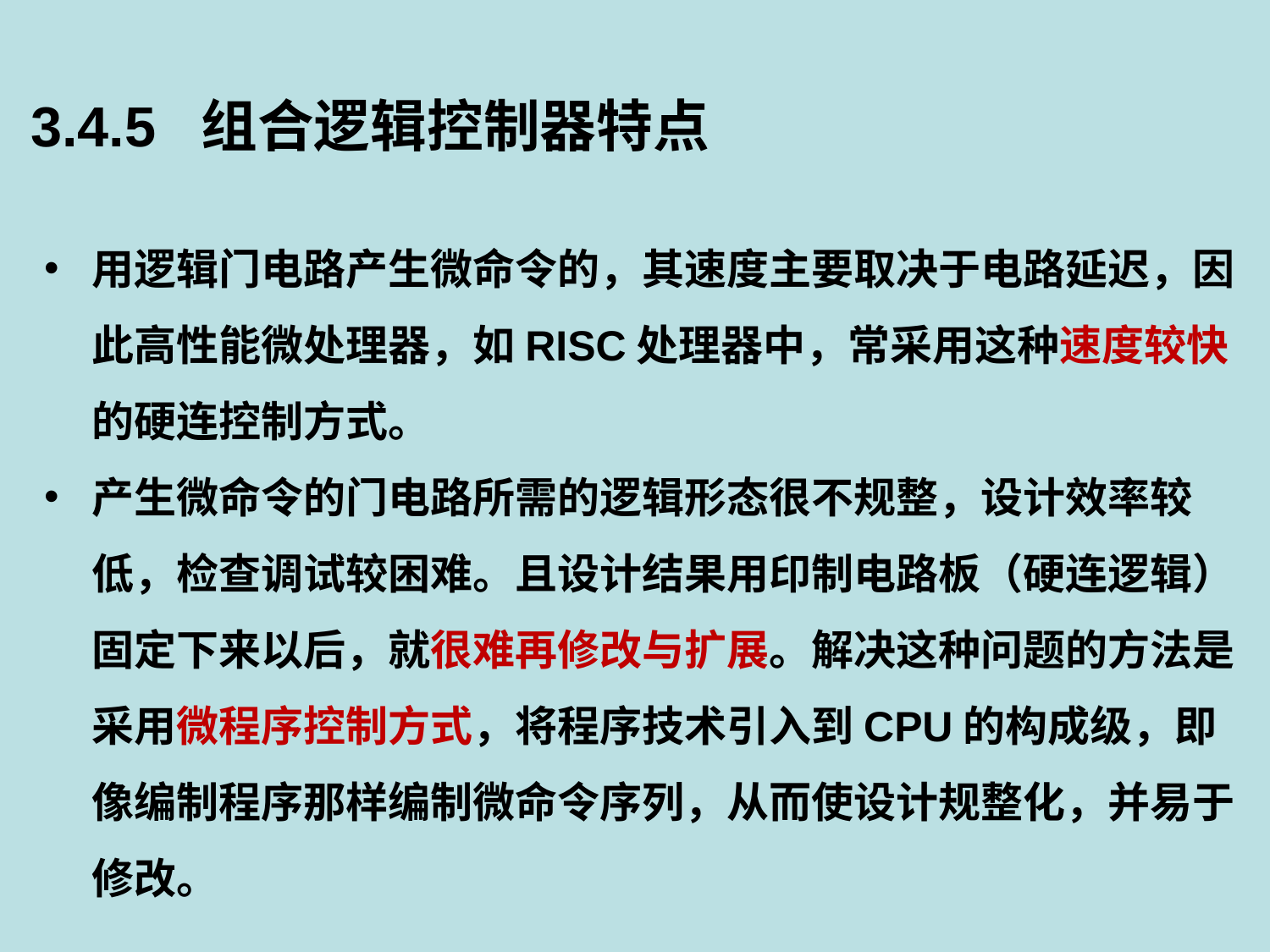

3.4.5  组合逻辑控制器特点

用逻辑门电路产生微命令的，其速度主要取决于电路延迟，因此高性能微处理器，如RISC处理器中，常采用这种速度较快的硬连控制方式。
产生微命令的门电路所需的逻辑形态很不规整，设计效率较低，检查调试较困难。且设计结果用印制电路板（硬连逻辑）固定下来以后，就很难再修改与扩展。解决这种问题的方法是采用微程序控制方式，将程序技术引入到CPU的构成级，即像编制程序那样编制微命令序列，从而使设计规整化，并易于修改。